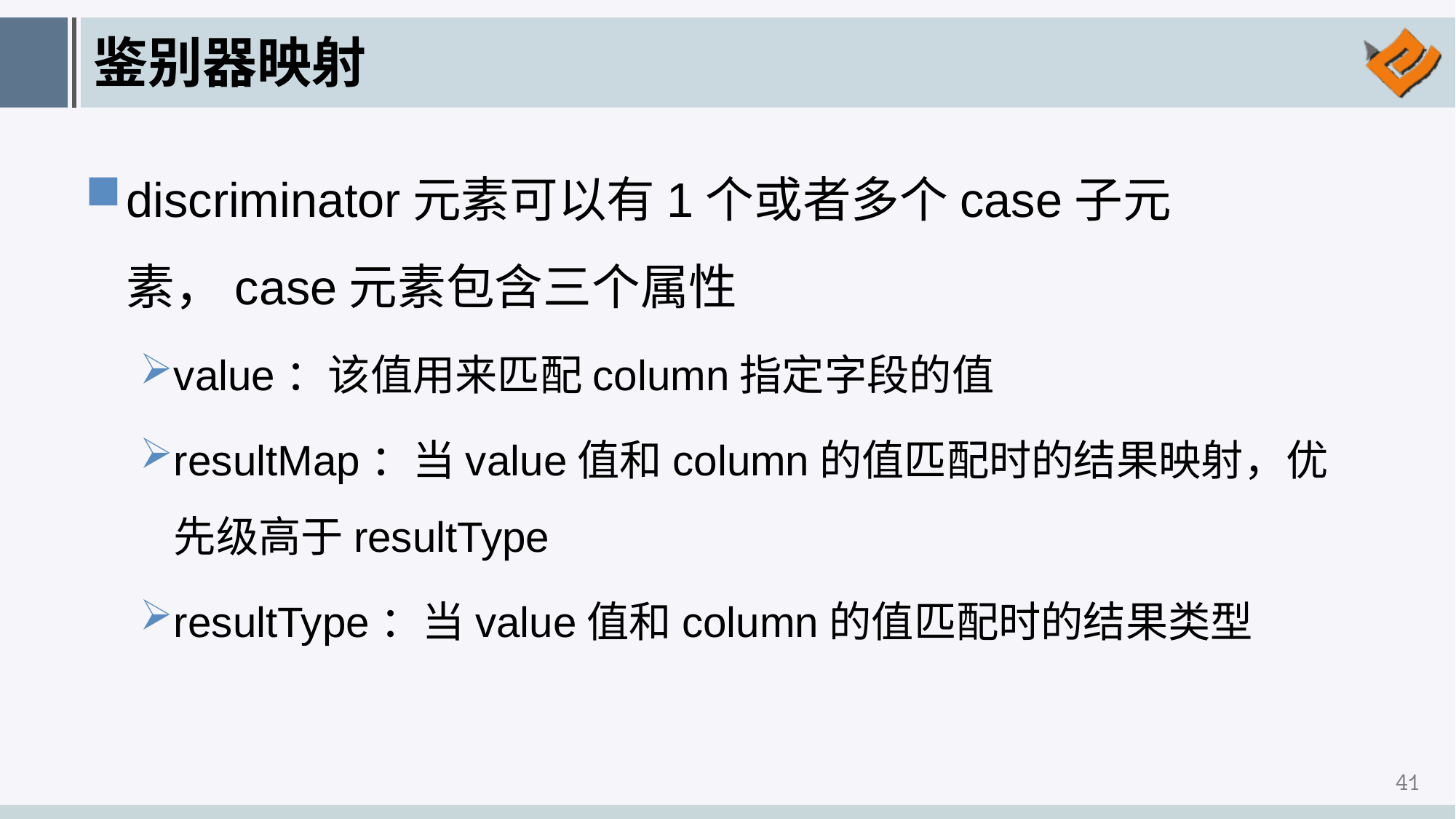

# 鉴别器映射
discriminator元素可以有1个或者多个case子元素，case元素包含三个属性
value：该值用来匹配column指定字段的值
resultMap：当value值和column的值匹配时的结果映射，优先级高于resultType
resultType：当value值和column的值匹配时的结果类型